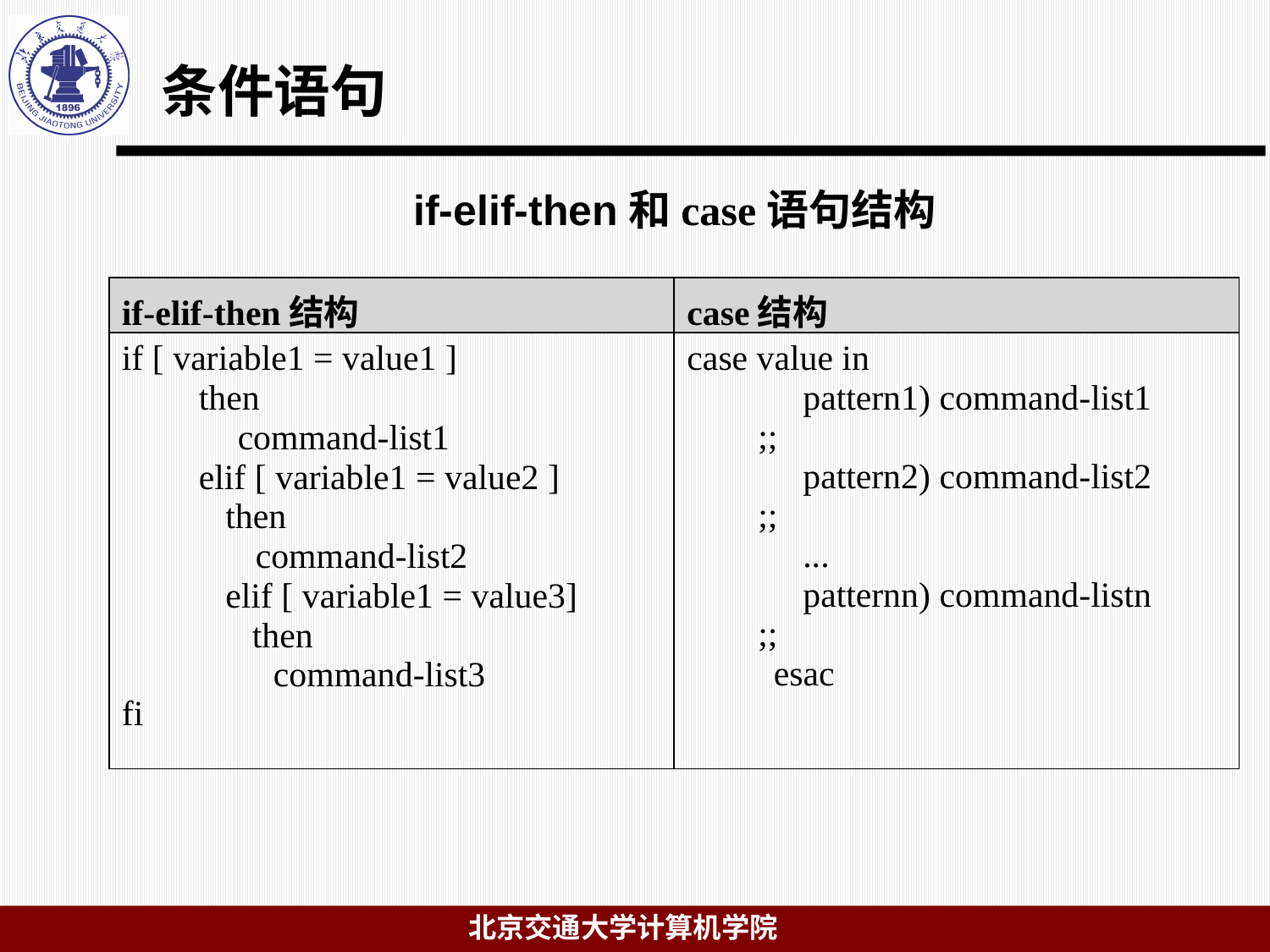

# 条件语句
 if-elif-then和case语句结构
| if-elif-then结构 | case结构 |
| --- | --- |
| if [ variable1 = value1 ]         then             command-list1         elif [ variable1 = value2 ]         then             command-list2         elif [ variable1 = value3]         then             command-list3 fi | case value in             pattern1) command-list1 ;;             pattern2) command-list2 ;;             ...             patternn) command-listn ;;          esac |